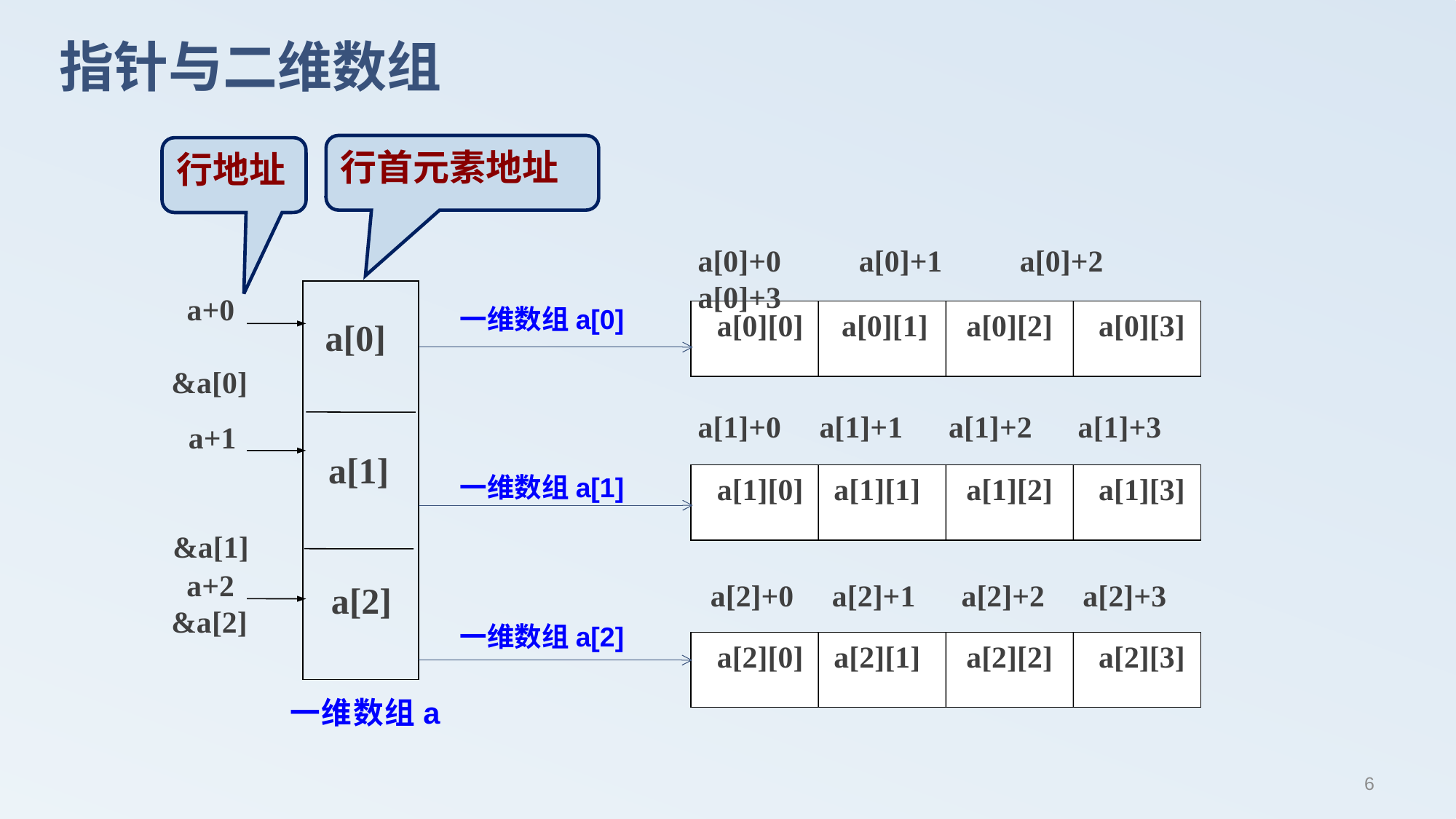

# 指针与二维数组
行首元素地址
行地址
a[0]+0      a[0]+1      a[0]+2      a[0]+3

  a+0
&a[0]

一维数组a[0]
  a[0][0]     a[0][1]     a[0][2]      a[0][3]

a[0]

a[1]+0     a[1]+1      a[1]+2      a[1]+3

  a+1
&a[1]

a[1]

  a[1][0]    a[1][1]      a[1][2]      a[1][3]

一维数组a[1]

  a+2
&a[2]

a[2]+0     a[2]+1      a[2]+2     a[2]+3

a[2]

一维数组a[2]

  a[2][0]    a[2][1]      a[2][2]      a[2][3]

一维数组a